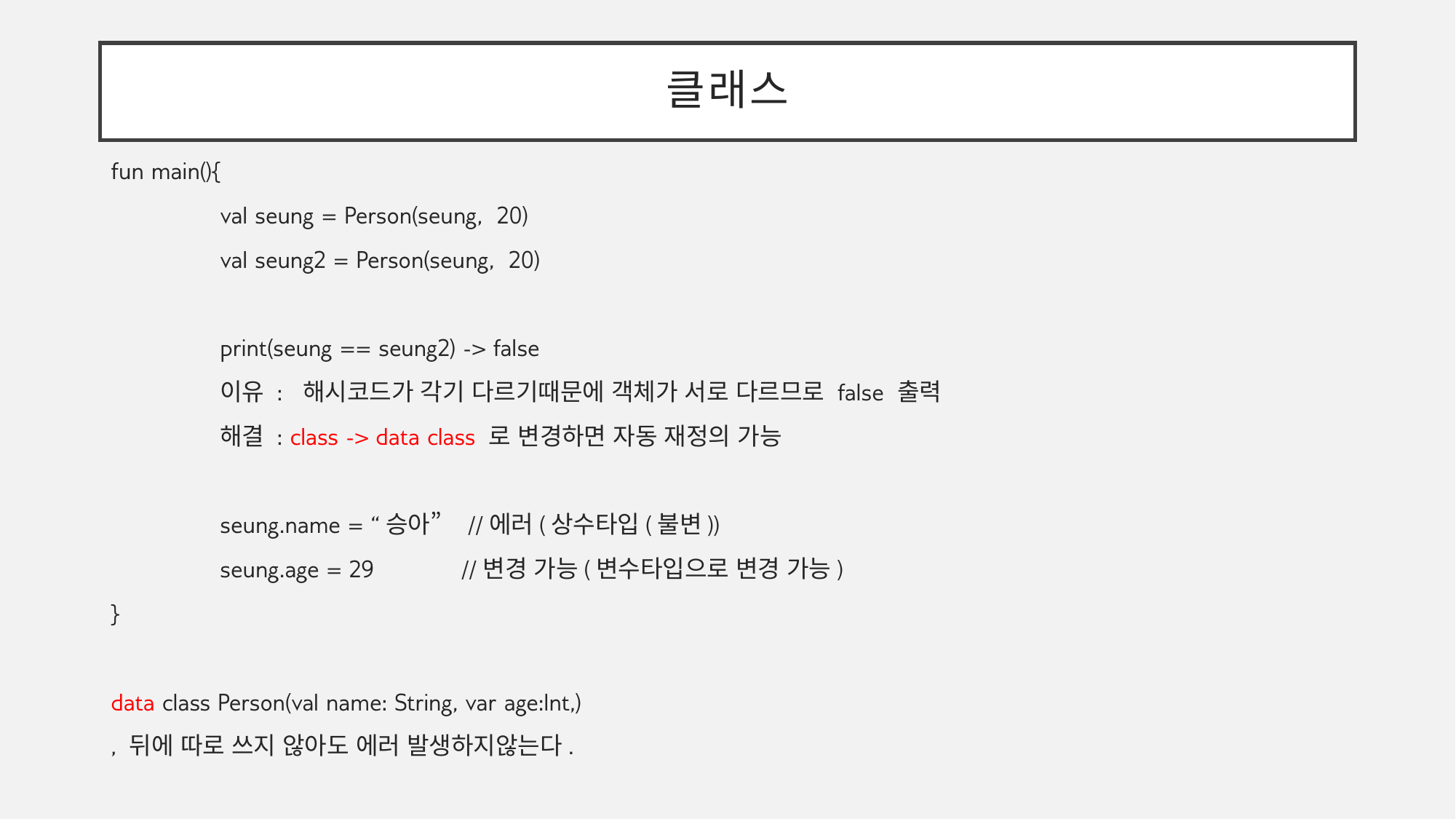

# 클래스
fun main(){
	val seung = Person(seung,  20)
               val seung2 = Person(seung,  20)

	print(seung == seung2) -> false
	이유 :  해시코드가 각기 다르기때문에 객체가 서로 다르므로 false 출력
	해결 : class -> data class 로 변경하면 자동 재정의 가능

	seung.name = “승아”   //에러(상수타입(불변))
	seung.age = 29            //변경 가능(변수타입으로 변경 가능)
}

data class Person(val name: String, var age:Int,)
, 뒤에 따로 쓰지 않아도 에러 발생하지않는다.